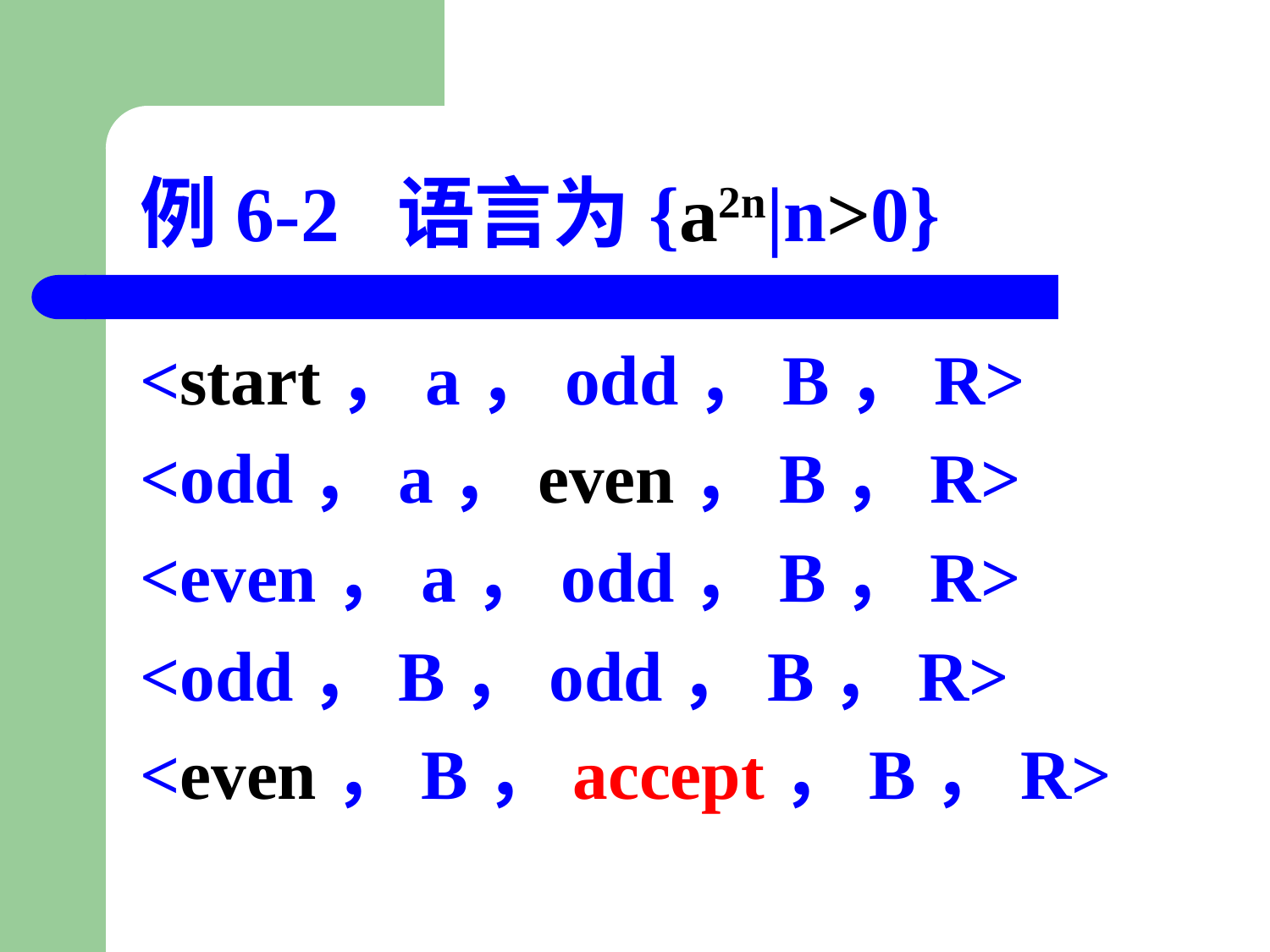

# 例6-2  语言为{a2n|n>0}
<start，a，odd，B，R>
<odd，a，even，B，R>
<even，a，odd，B，R>
<odd，B，odd，B，R>
<even，B，accept，B，R>